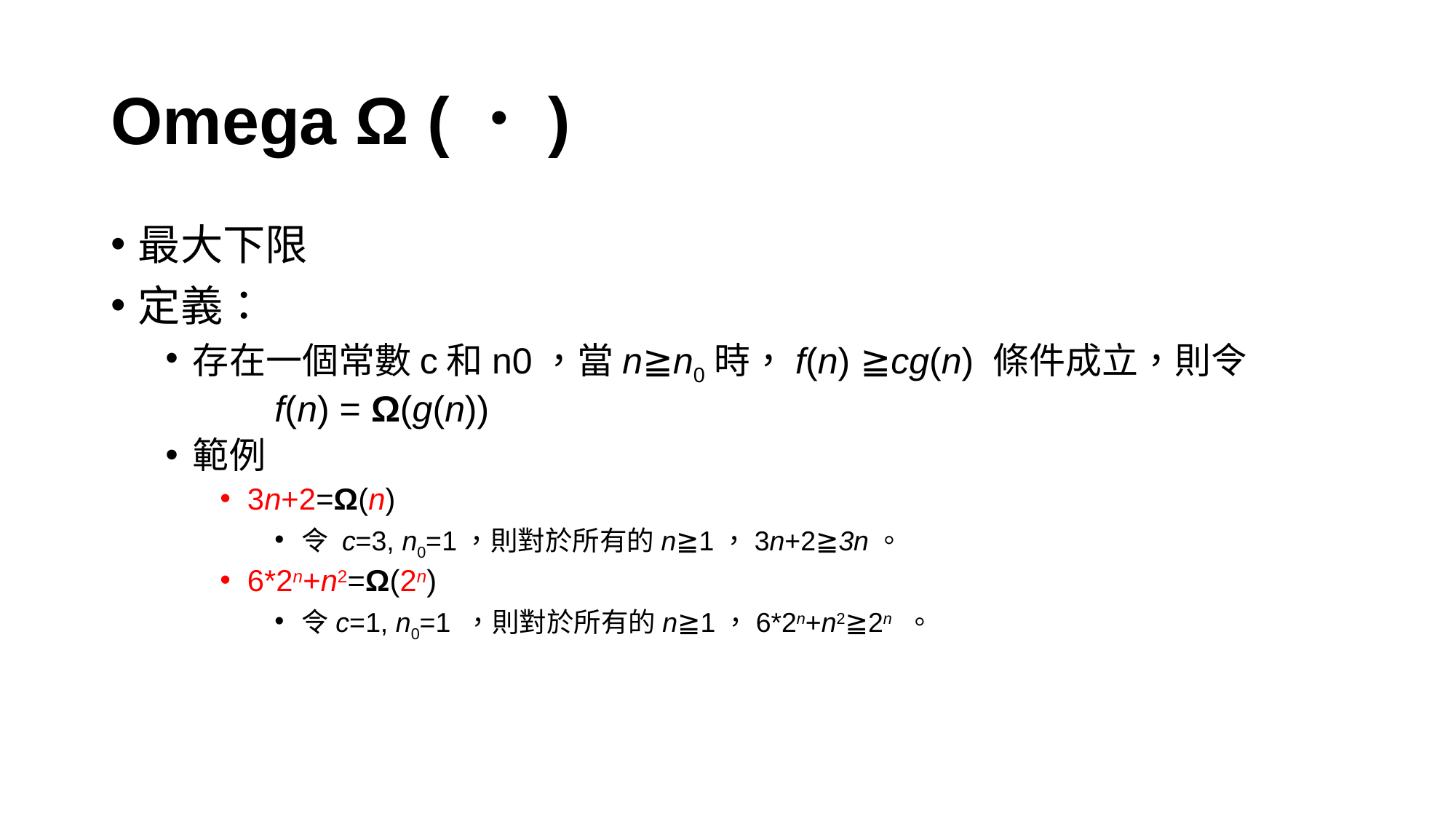

# Omega Ω (．)
最大下限
定義：
存在一個常數c和n0，當n≧n0時，f(n) ≧cg(n) 條件成立，則令
	f(n) = Ω(g(n))
範例
3n+2=Ω(n)
令 c=3, n0=1，則對於所有的n≧1，3n+2≧3n。
6*2n+n2=Ω(2n)
令c=1, n0=1 ，則對於所有的n≧1，6*2n+n2≧2n 。